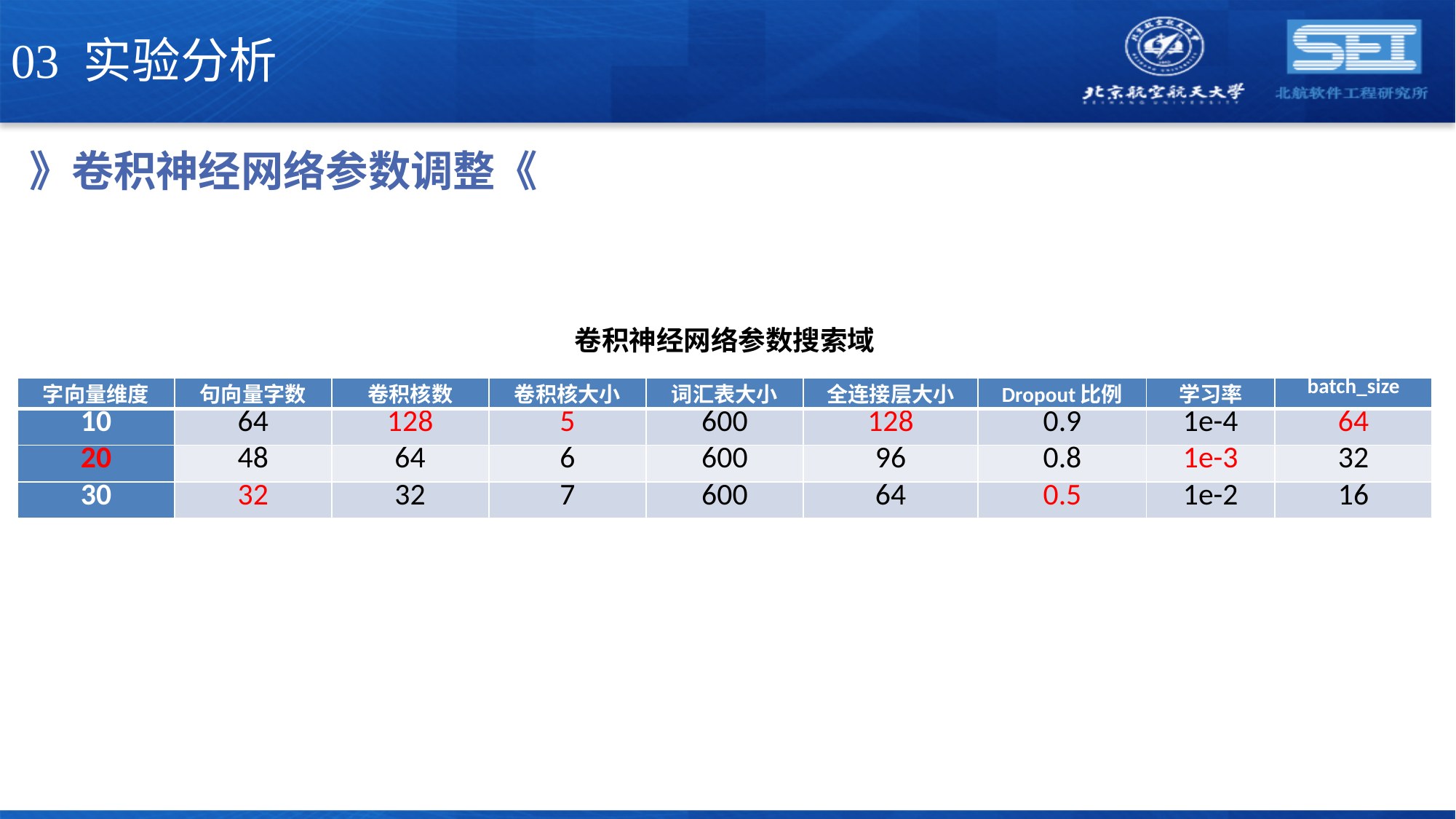

03 实验分析
》卷积神经网络参数调整《
卷积神经网络参数搜索域
| 字向量维度 | 句向量字数 | 卷积核数 | 卷积核大小 | 词汇表大小 | 全连接层大小 | Dropout比例 | 学习率 | batch\_size |
| --- | --- | --- | --- | --- | --- | --- | --- | --- |
| 10 | 64 | 128 | 5 | 600 | 128 | 0.9 | 1e-4 | 64 |
| 20 | 48 | 64 | 6 | 600 | 96 | 0.8 | 1e-3 | 32 |
| 30 | 32 | 32 | 7 | 600 | 64 | 0.5 | 1e-2 | 16 |